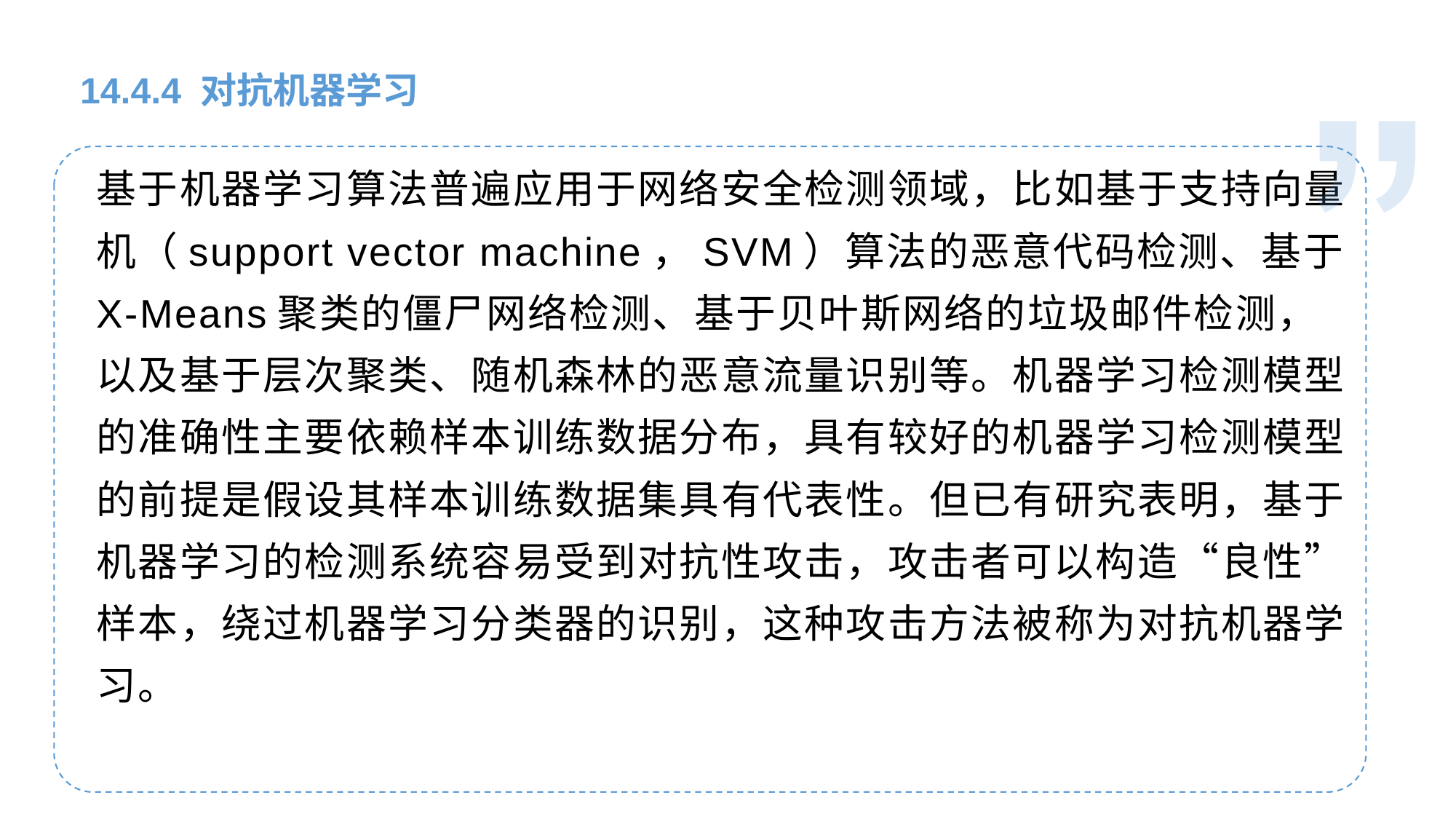

人工智能基础
14.4.4 对抗机器学习

基于机器学习算法普遍应用于网络安全检测领域，比如基于支持向量机（support vector machine，SVM）算法的恶意代码检测、基于X-Means聚类的僵尸网络检测、基于贝叶斯网络的垃圾邮件检测，以及基于层次聚类、随机森林的恶意流量识别等。机器学习检测模型的准确性主要依赖样本训练数据分布，具有较好的机器学习检测模型的前提是假设其样本训练数据集具有代表性。但已有研究表明，基于机器学习的检测系统容易受到对抗性攻击，攻击者可以构造“良性”样本，绕过机器学习分类器的识别，这种攻击方法被称为对抗机器学习。